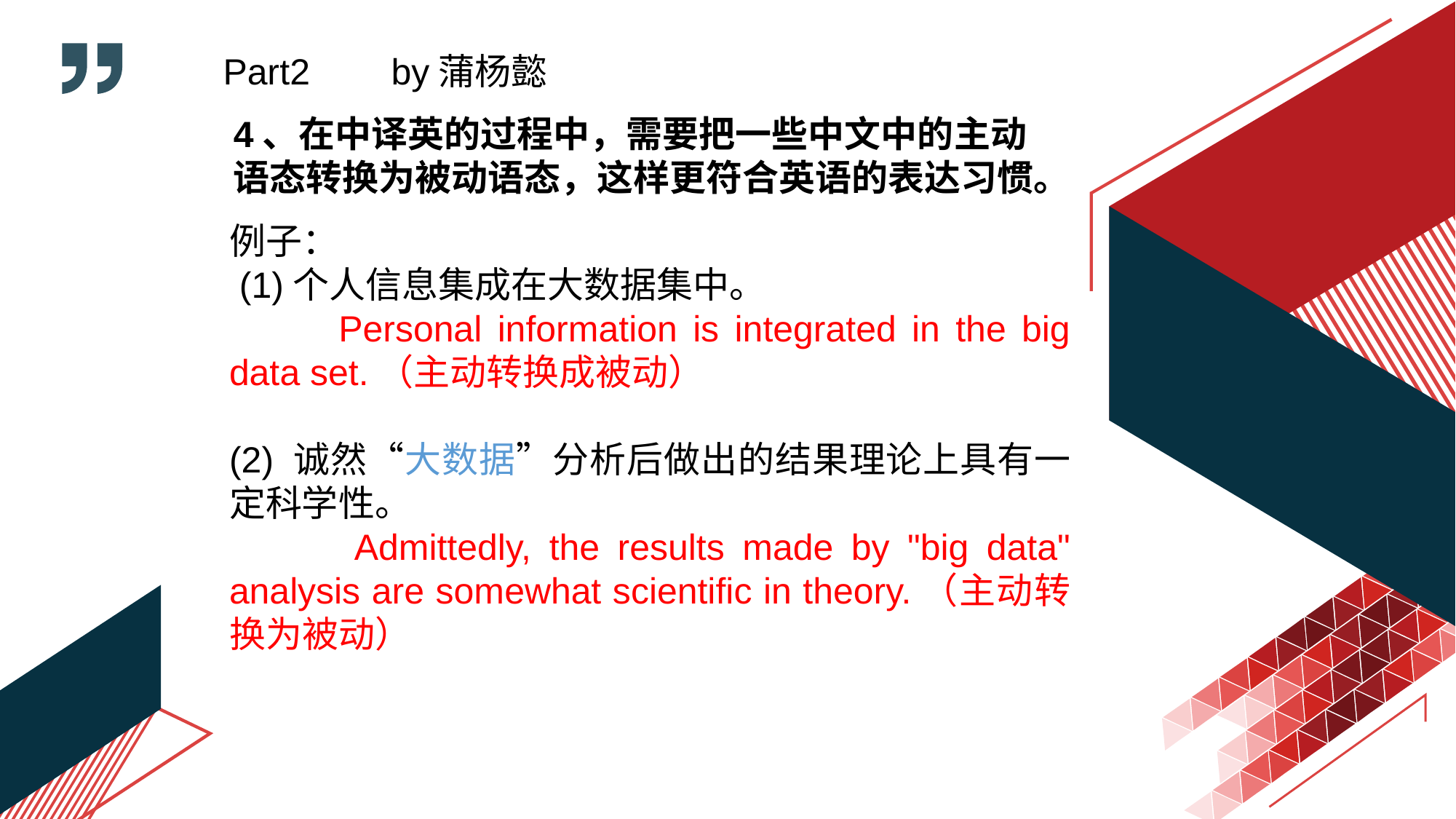

Part2        by蒲杨懿

4、在中译英的过程中，需要把一些中文中的主动
语态转换为被动语态，这样更符合英语的表达习惯。
例子：
 (1)个人信息集成在大数据集中。
       Personal information is integrated in the big data set.（主动转换成被动）

(2) 诚然“大数据”分析后做出的结果理论上具有一定科学性。
       Admittedly, the results made by "big data" analysis are somewhat scientific in theory.（主动转换为被动）